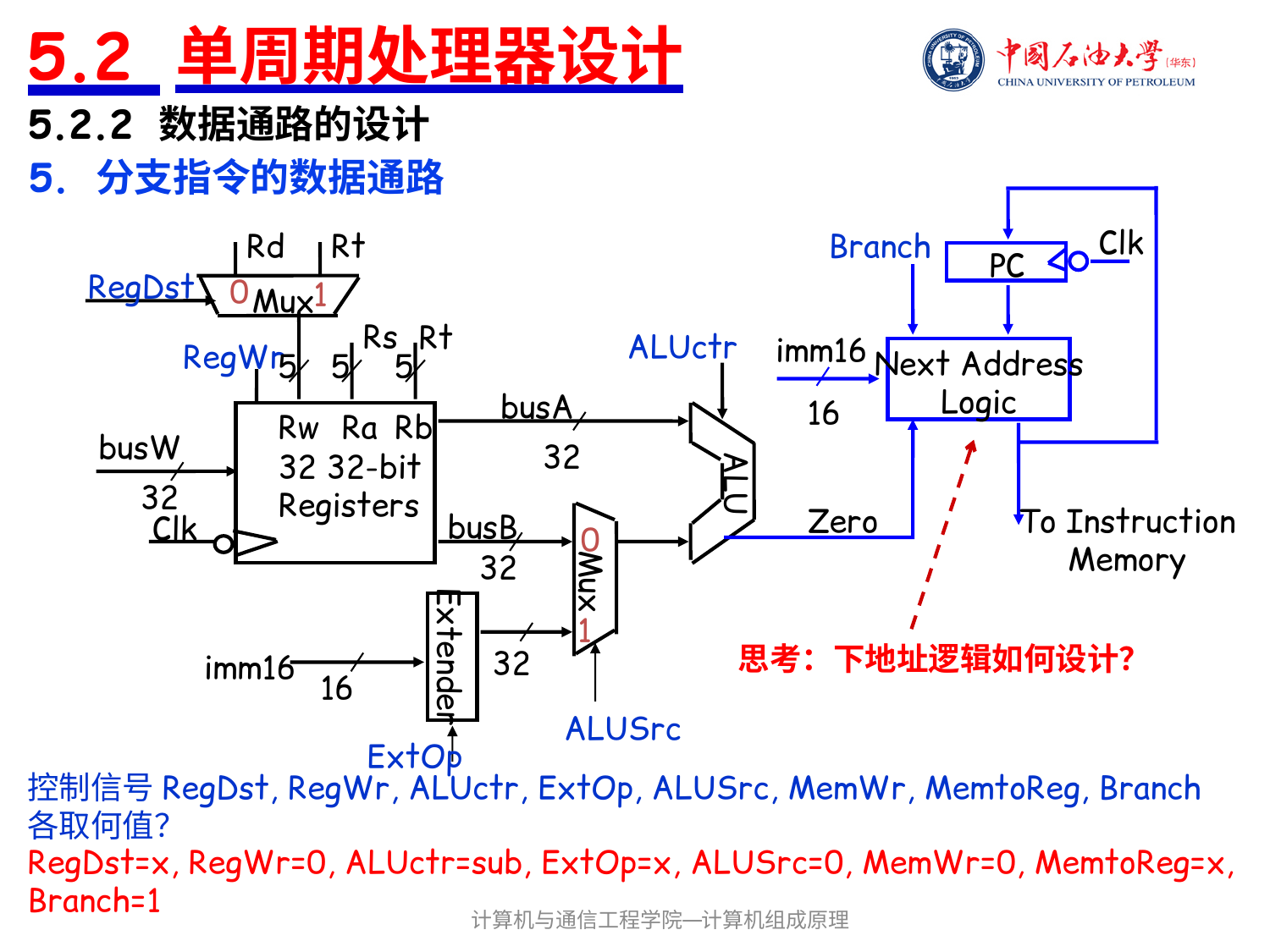

# 5.2 单周期处理器设计
5.2.2 数据通路的设计

5. 分支指令的数据通路

Clk
Branch
PC

imm16
Next Address
Logic

16

Zero
To Instruction
Memory

Rd
Rt

RegDst
0
1
Mux

Rs
Rt

ALUctr
RegWr
5
5
5

busA
Rw
Ra
Rb

busW

32

思考：下地址逻辑如何设计？
32 32-bit
Registers

ALU

32

busB
Clk

0
1

32

Mux

Extender

32
imm16

16

ALUSrc

ExtOp
控制信号RegDst, RegWr, ALUctr, ExtOp, ALUSrc, MemWr, MemtoReg, Branch 各取何值？
RegDst=x, RegWr=0, ALUctr=sub, ExtOp=x, ALUSrc=0, MemWr=0, MemtoReg=x, Branch=1
计算机与通信工程学院—计算机组成原理
53